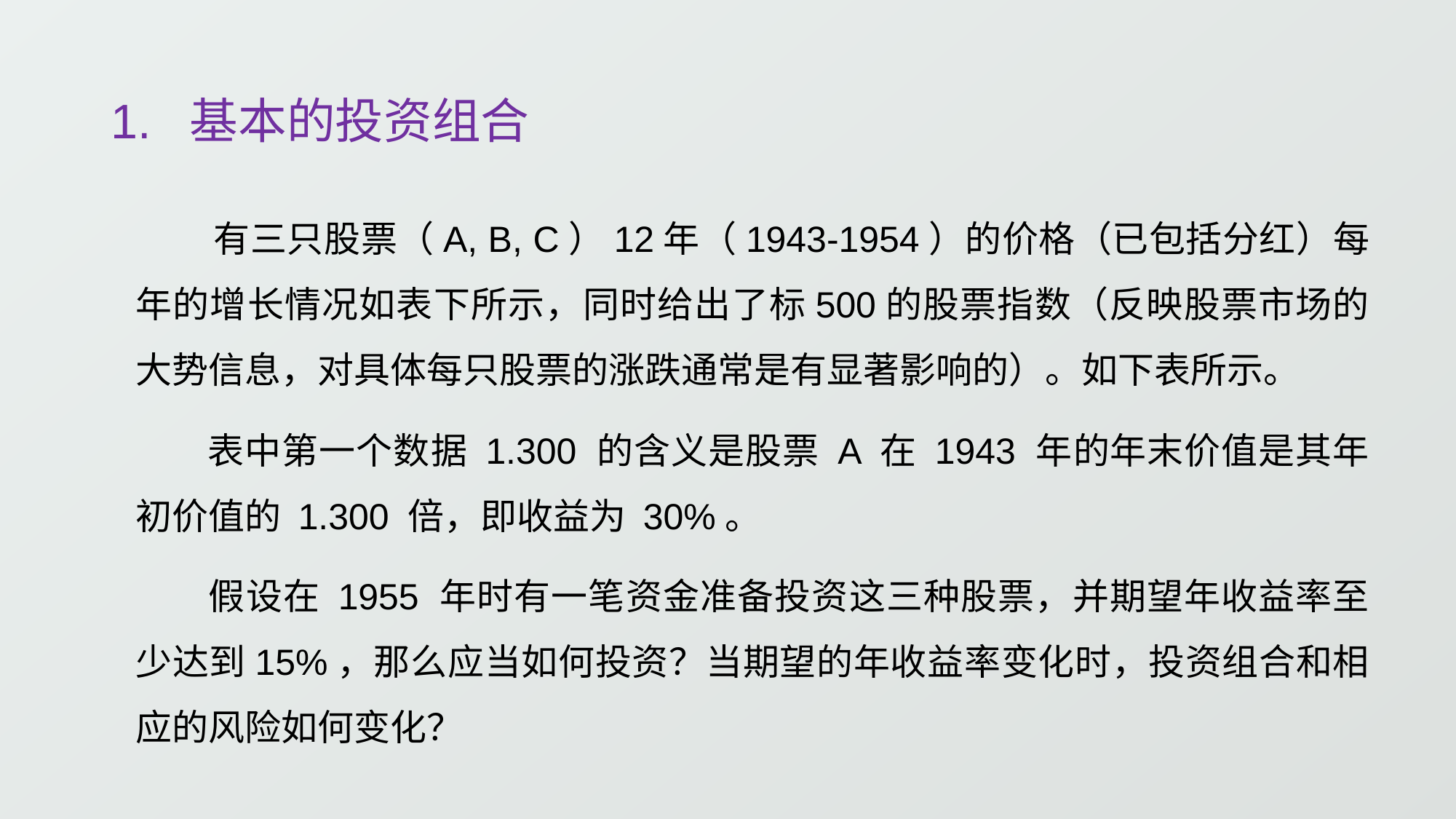

# 1.  基本的投资组合
        有三只股票（A, B, C）12年（1943-1954）的价格（已包括分红）每年的增长情况如表下所示，同时给出了标500的股票指数（反映股票市场的大势信息，对具体每只股票的涨跌通常是有显著影响的）。如下表所示。
       表中第一个数据 1.300 的含义是股票 A 在 1943 年的年末价值是其年初价值的 1.300 倍，即收益为 30%。
       假设在 1955 年时有一笔资金准备投资这三种股票，并期望年收益率至少达到15%，那么应当如何投资？当期望的年收益率变化时，投资组合和相应的风险如何变化？